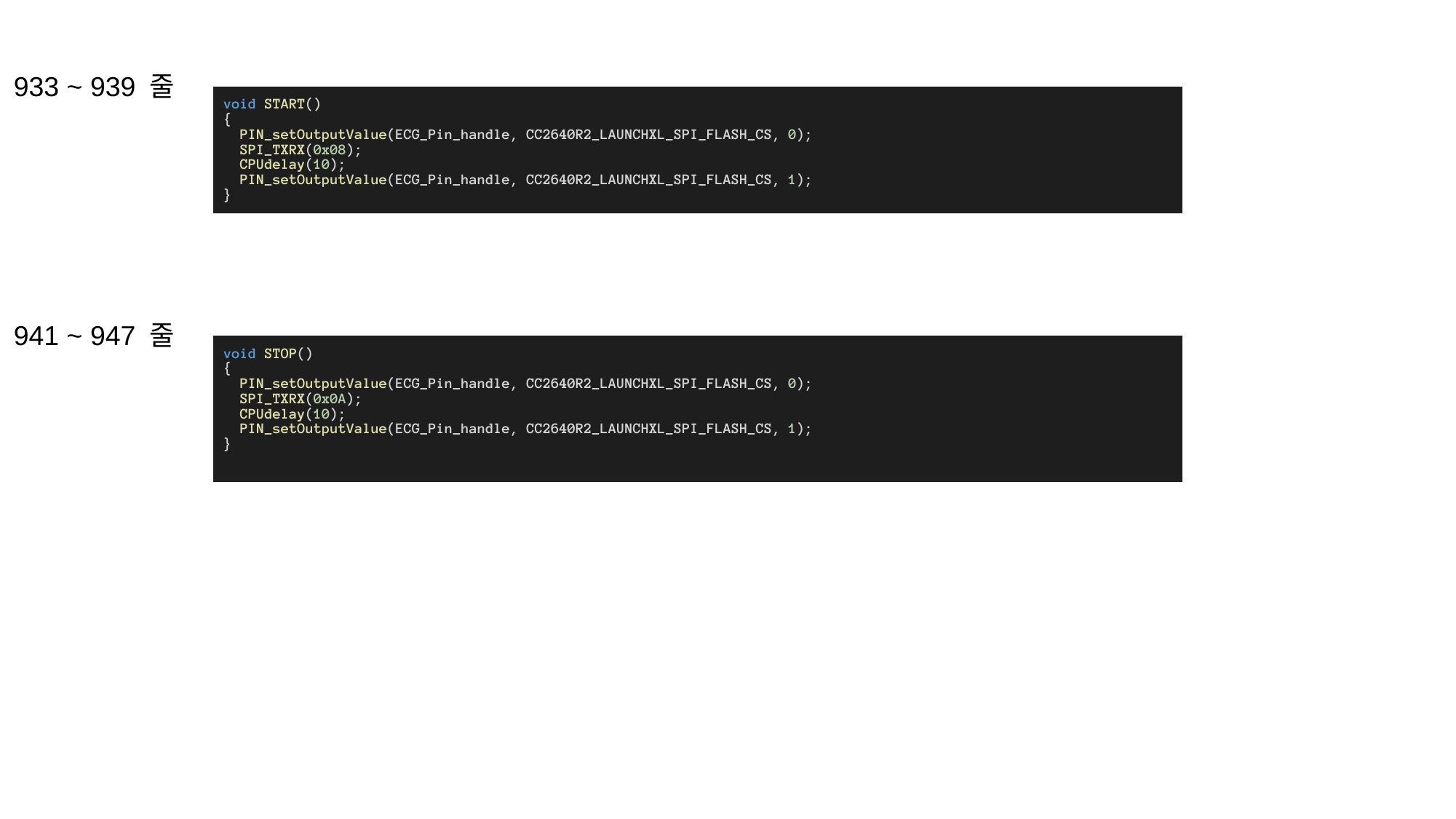

933 ~ 939 줄
| void START() {   PIN\_setOutputValue(ECG\_Pin\_handle, CC2640R2\_LAUNCHXL\_SPI\_FLASH\_CS, 0);   SPI\_TXRX(0x08);   CPUdelay(10);   PIN\_setOutputValue(ECG\_Pin\_handle, CC2640R2\_LAUNCHXL\_SPI\_FLASH\_CS, 1);     } |
| --- |
941 ~ 947 줄
| void STOP() {   PIN\_setOutputValue(ECG\_Pin\_handle, CC2640R2\_LAUNCHXL\_SPI\_FLASH\_CS, 0);   SPI\_TXRX(0x0A);   CPUdelay(10);   PIN\_setOutputValue(ECG\_Pin\_handle, CC2640R2\_LAUNCHXL\_SPI\_FLASH\_CS, 1);     } |
| --- |